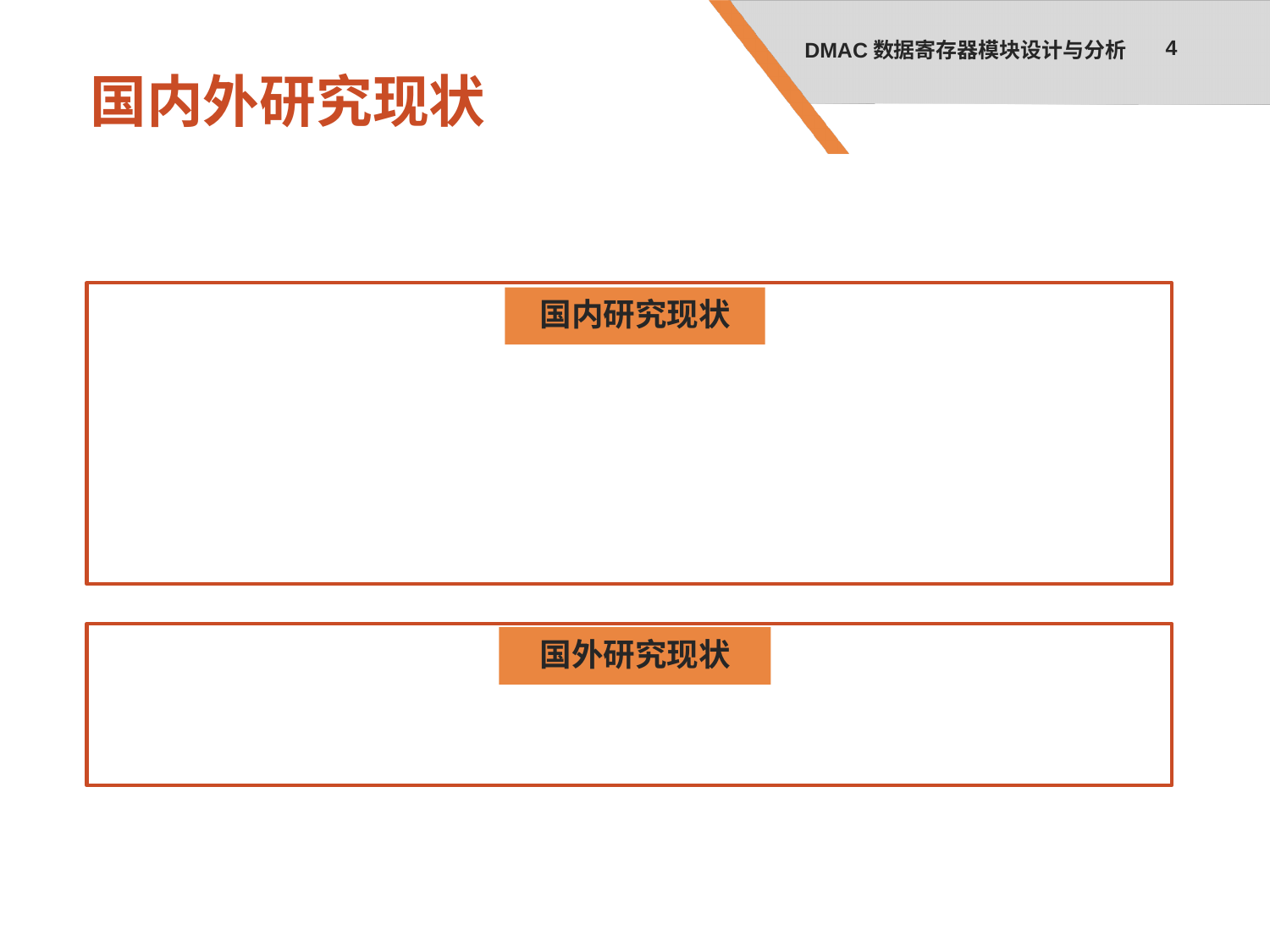

4
DMAC数据寄存器模块设计与分析
# 国内外研究现状
基于Core Connect总线架构提出完善的DMA控制器解决方案
基于X-DSP项目,在DMA中设计一条面向SpMV的专用数据通道实现不规则访存的功能,提高HPCG算法运算速度
…
国内研究现状
德州仪器AM3874系列使用了64独立通道可编程的4路DMA控制器
国外研究现状